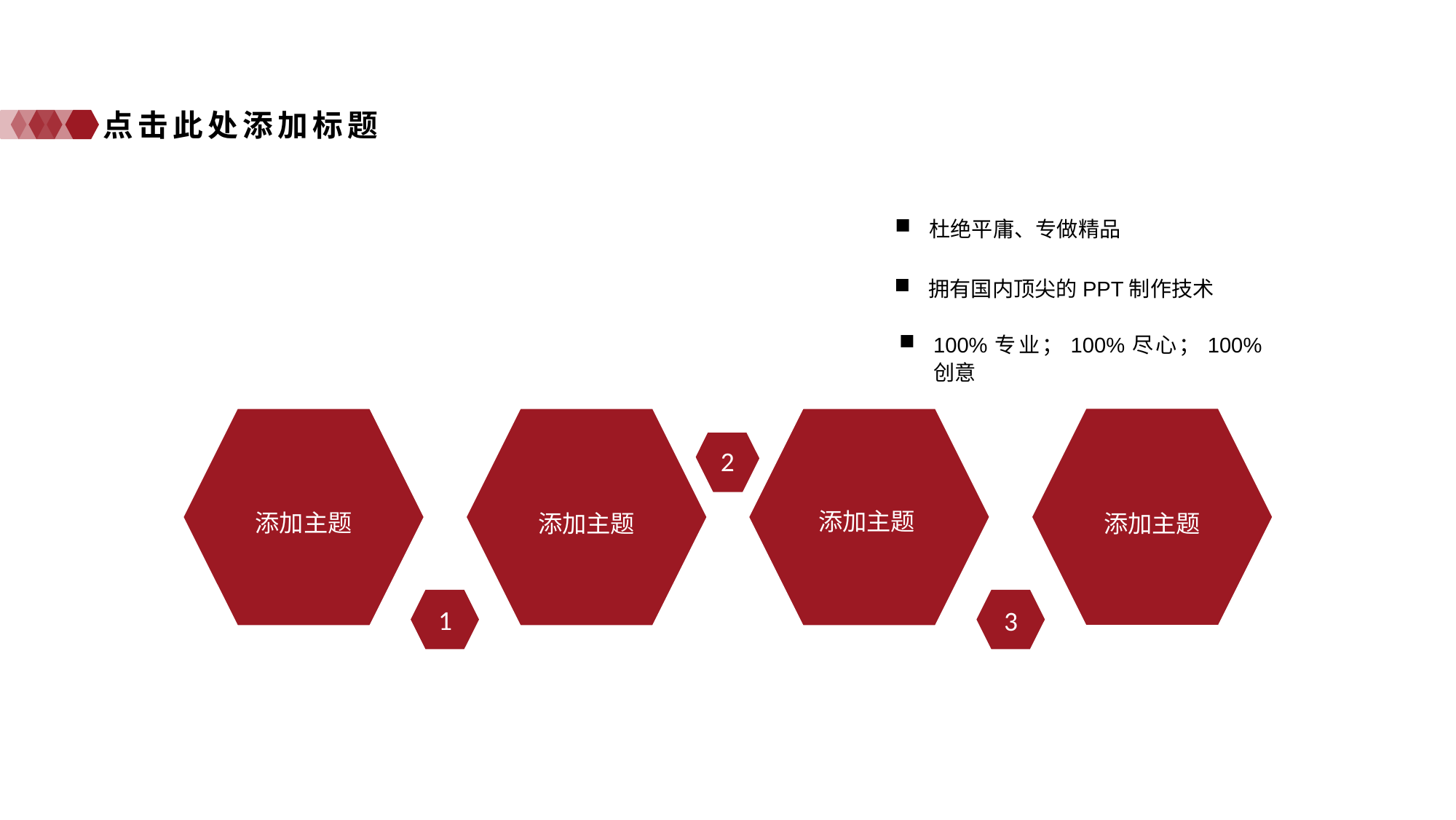

点击此处添加标题

杜绝平庸、专做精品
拥有国内顶尖的PPT制作技术
100%专业；100%尽心；100%创意

添加主题
添加主题

3

添加主题
添加主题

1

2